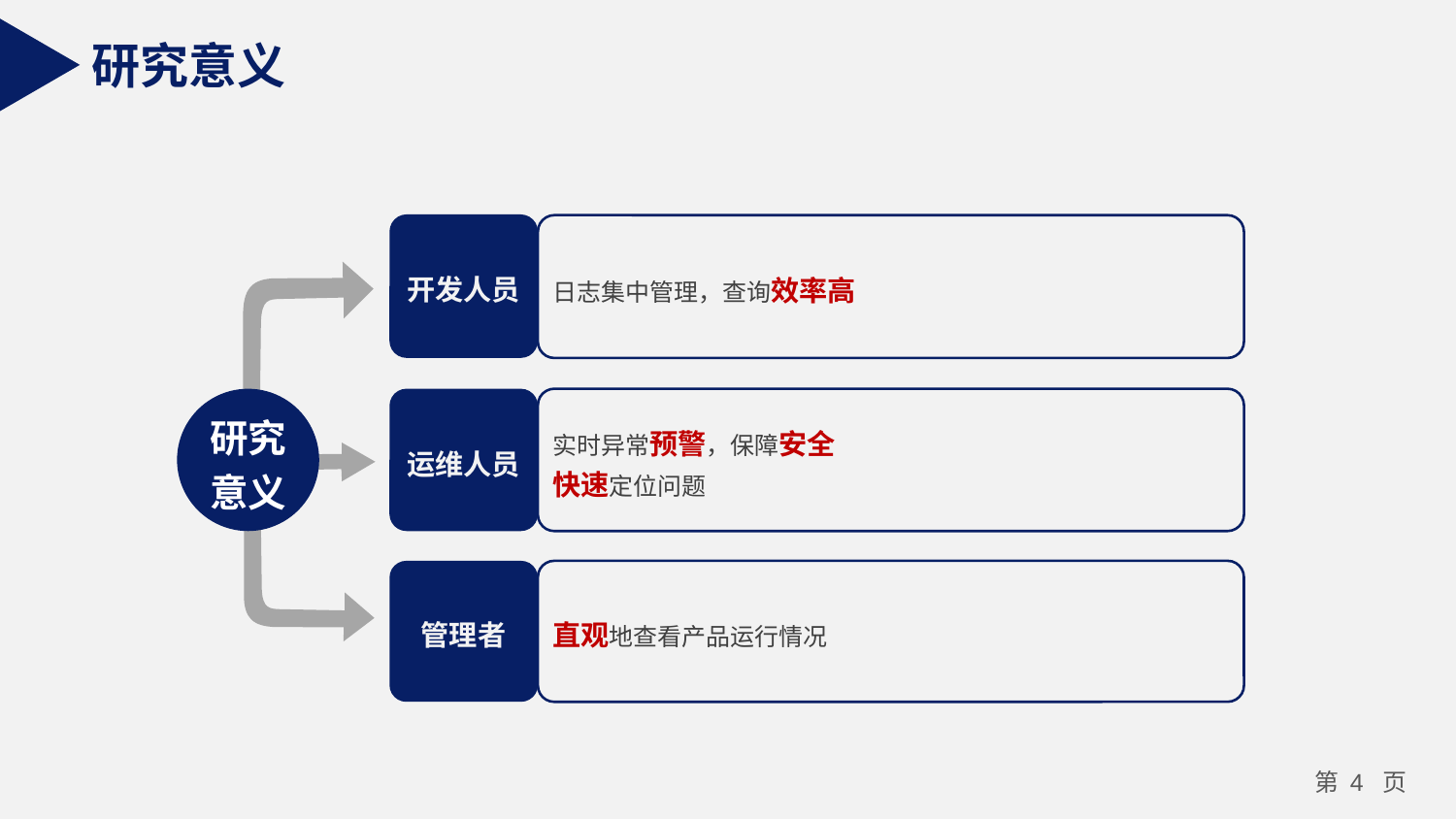

研究意义
开发人员
日志集中管理，查询效率高

研究意义
运维人员
实时异常预警，保障安全
快速定位问题

管理者
直观地查看产品运行情况